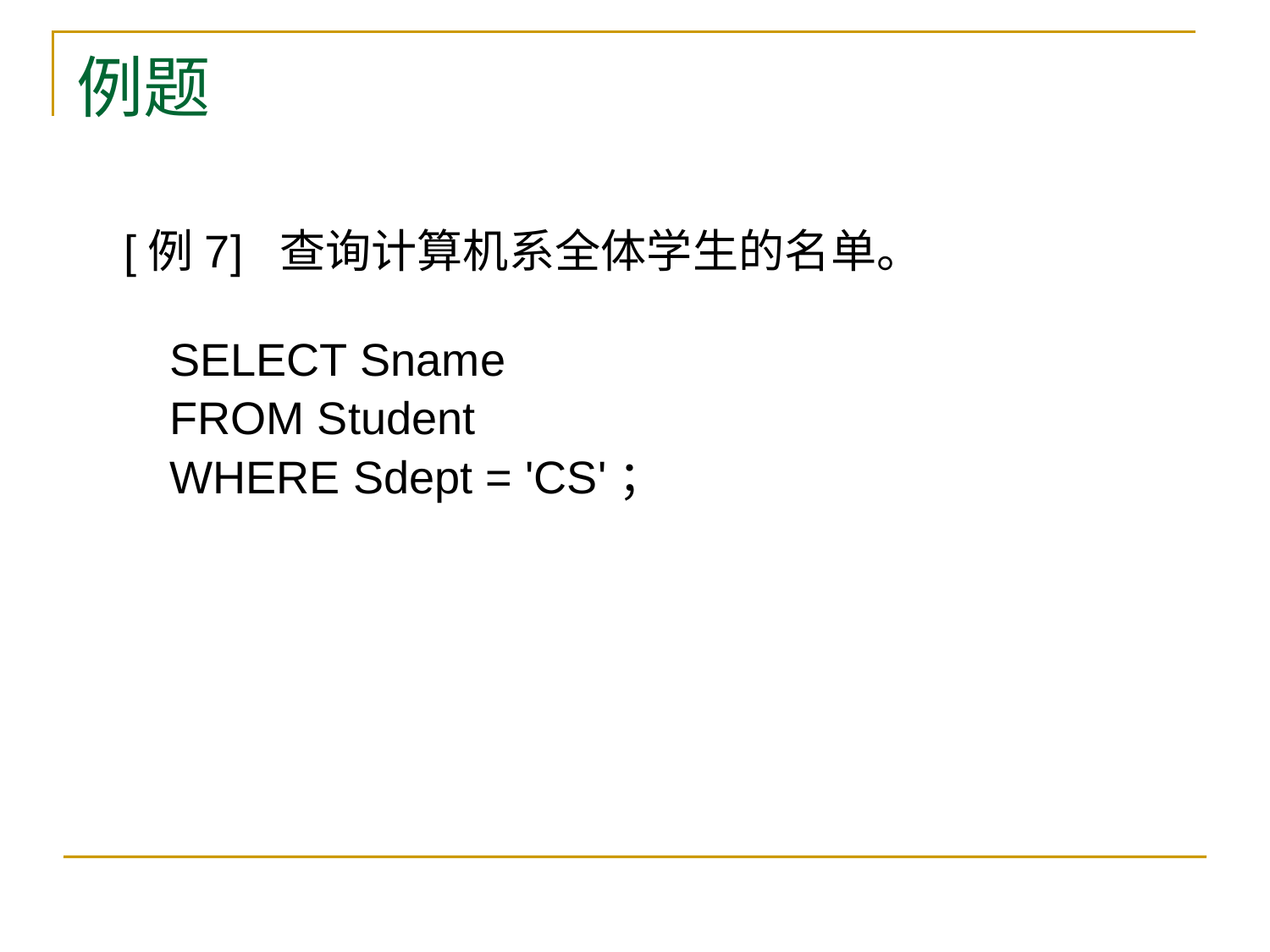

# 例题
[例7]  查询计算机系全体学生的名单。

SELECT Sname
FROM Student
WHERE Sdept = 'CS'；